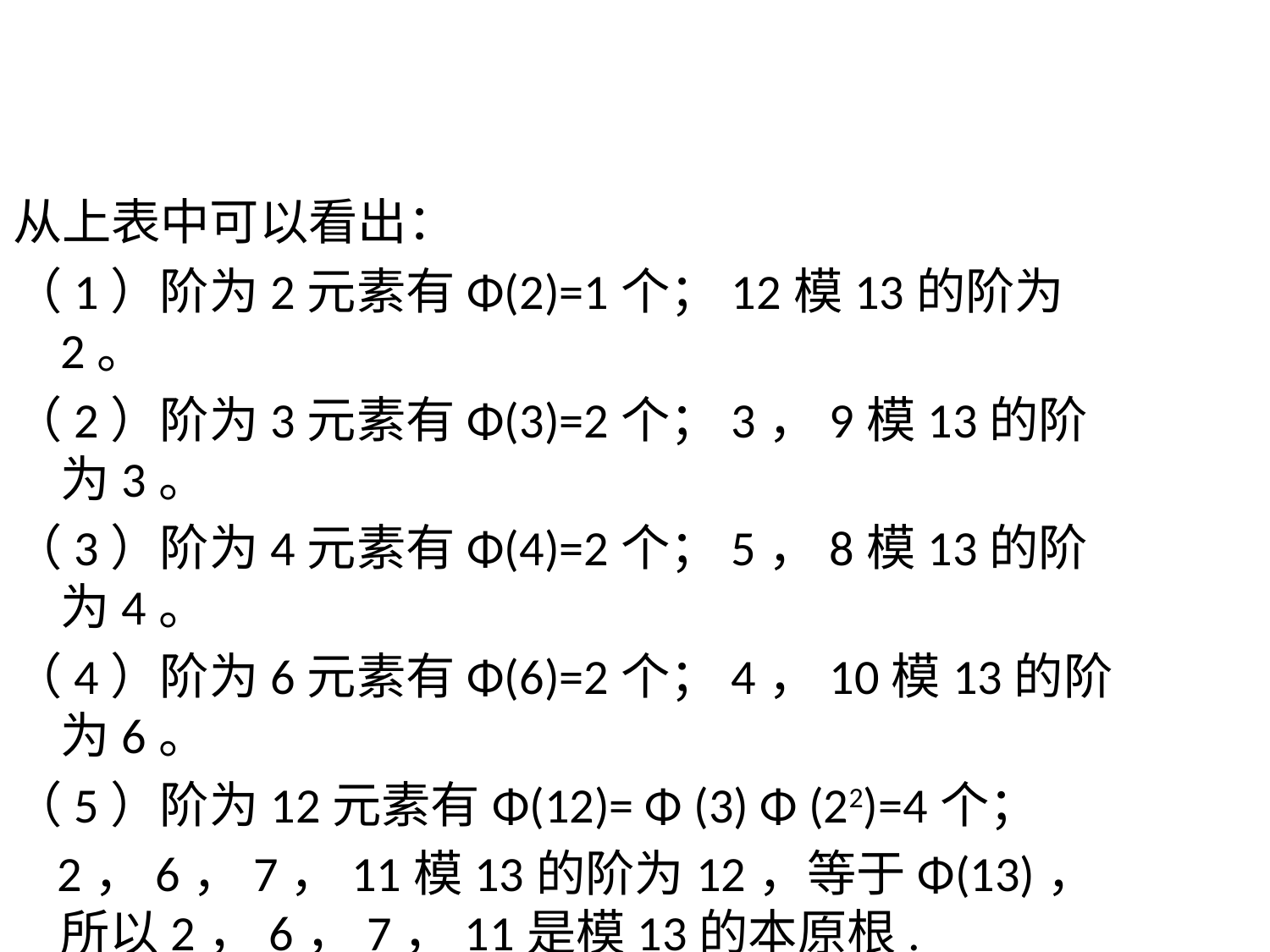

从上表中可以看出：
（1）阶为2元素有Φ(2)=1个；12模13的阶为2。
（2）阶为3元素有Φ(3)=2个；3，9模13的阶为3。
（3）阶为4元素有Φ(4)=2个；5，8模13的阶为4。
（4）阶为6元素有Φ(6)=2个；4，10模13的阶为6。
（5）阶为12元素有Φ(12)= Φ (3) Φ (22)=4个；
    2，6，7，11模13的阶为12，等于Φ(13)，所以2，6，7，11是模13的本原根.